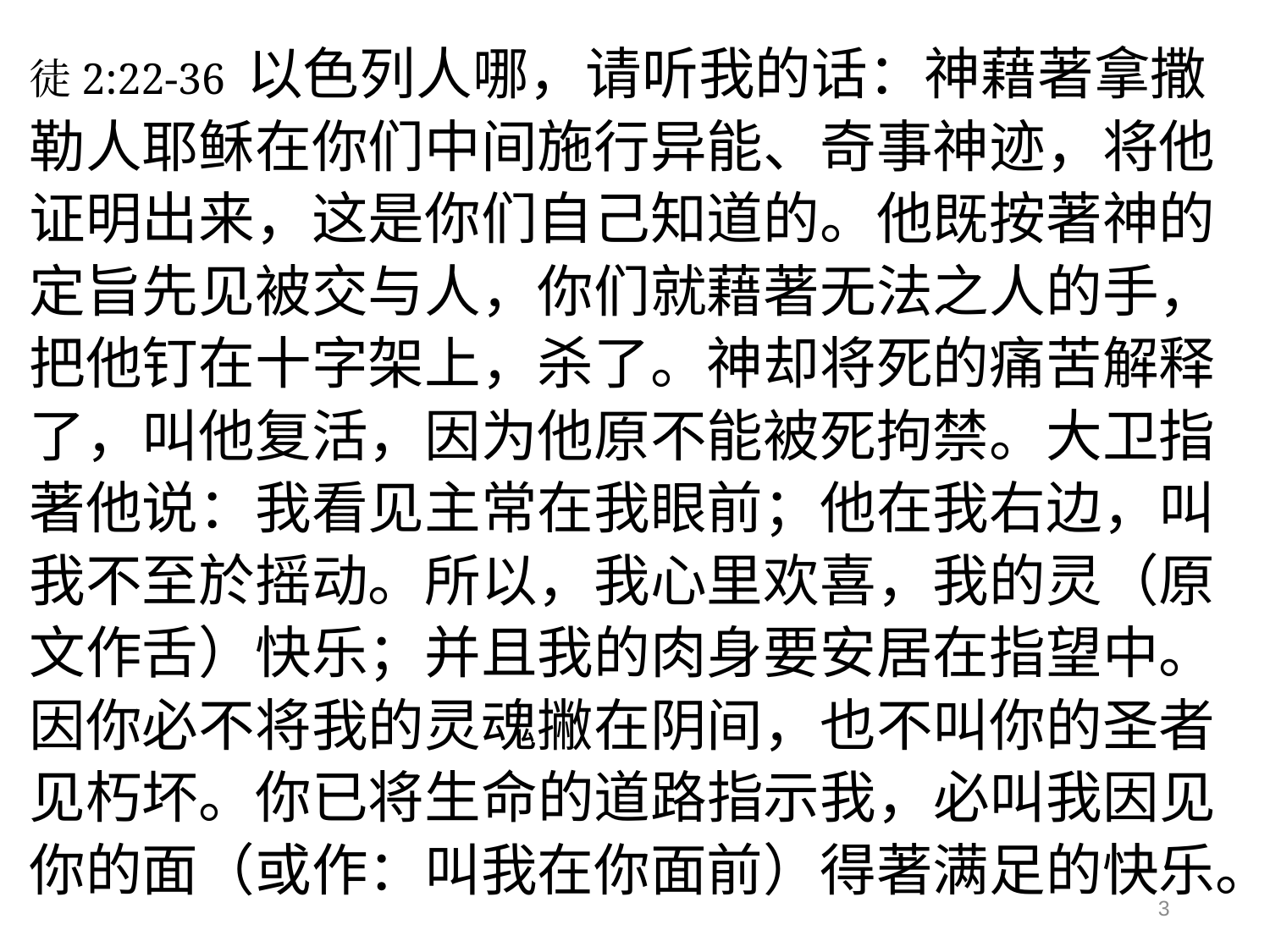

徒2:22-36 以色列人哪，请听我的话：神藉著拿撒勒人耶稣在你们中间施行异能、奇事神迹，将他证明出来，这是你们自己知道的。他既按著神的定旨先见被交与人，你们就藉著无法之人的手，把他钉在十字架上，杀了。神却将死的痛苦解释了，叫他复活，因为他原不能被死拘禁。大卫指著他说：我看见主常在我眼前；他在我右边，叫我不至於摇动。所以，我心里欢喜，我的灵（原文作舌）快乐；并且我的肉身要安居在指望中。因你必不将我的灵魂撇在阴间，也不叫你的圣者见朽坏。你已将生命的道路指示我，必叫我因见你的面（或作：叫我在你面前）得著满足的快乐。
3